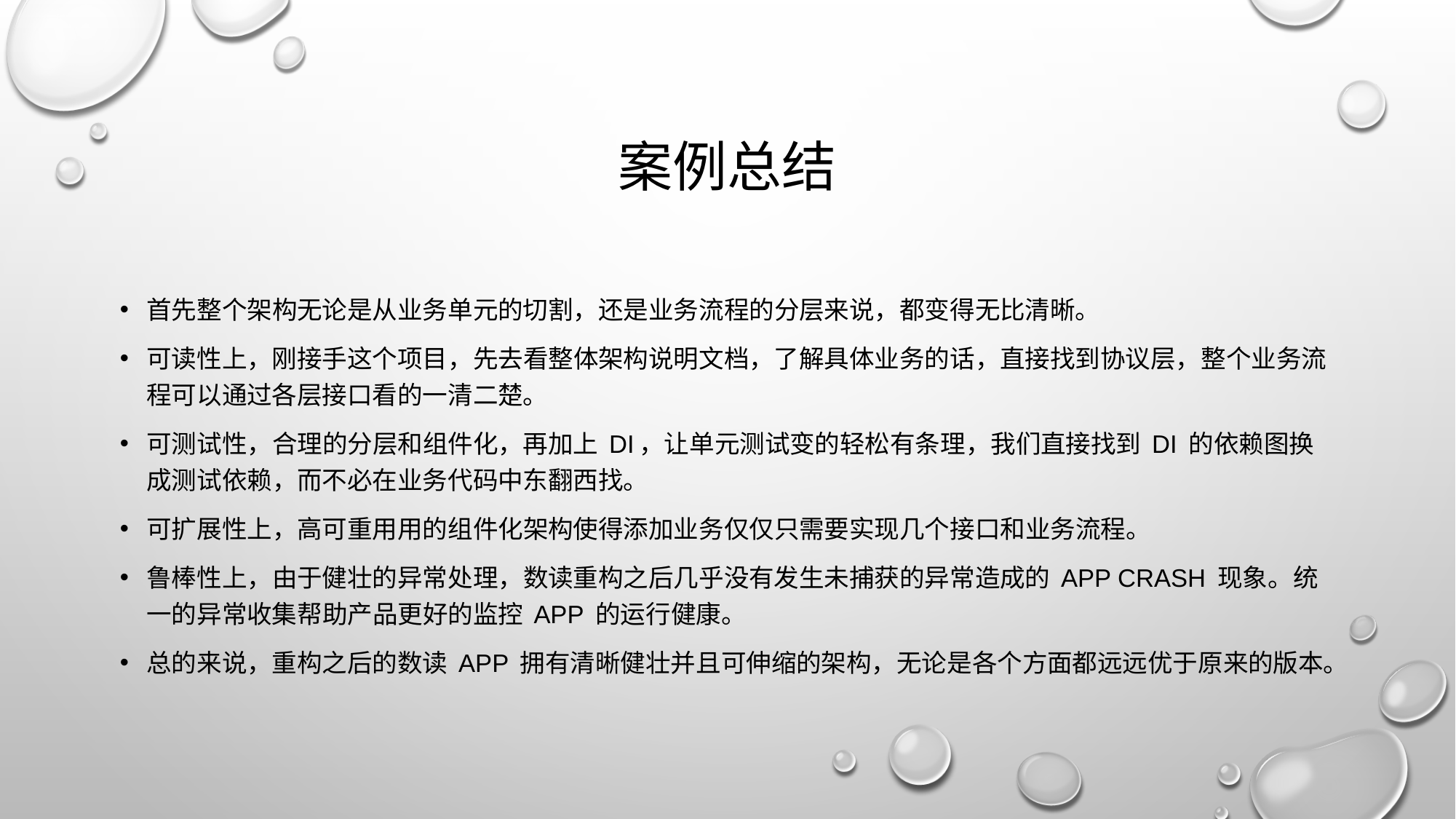

# 案例总结
首先整个架构无论是从业务单元的切割，还是业务流程的分层来说，都变得无比清晰。
可读性上，刚接手这个项目，先去看整体架构说明文档，了解具体业务的话，直接找到协议层，整个业务流程可以通过各层接口看的一清二楚。
可测试性，合理的分层和组件化，再加上 DI，让单元测试变的轻松有条理，我们直接找到 DI 的依赖图换成测试依赖，而不必在业务代码中东翻西找。
可扩展性上，高可重用用的组件化架构使得添加业务仅仅只需要实现几个接口和业务流程。
鲁棒性上，由于健壮的异常处理，数读重构之后几乎没有发生未捕获的异常造成的 App Crash 现象。统一的异常收集帮助产品更好的监控 App 的运行健康。
总的来说，重构之后的数读 App 拥有清晰健壮并且可伸缩的架构，无论是各个方面都远远优于原来的版本。